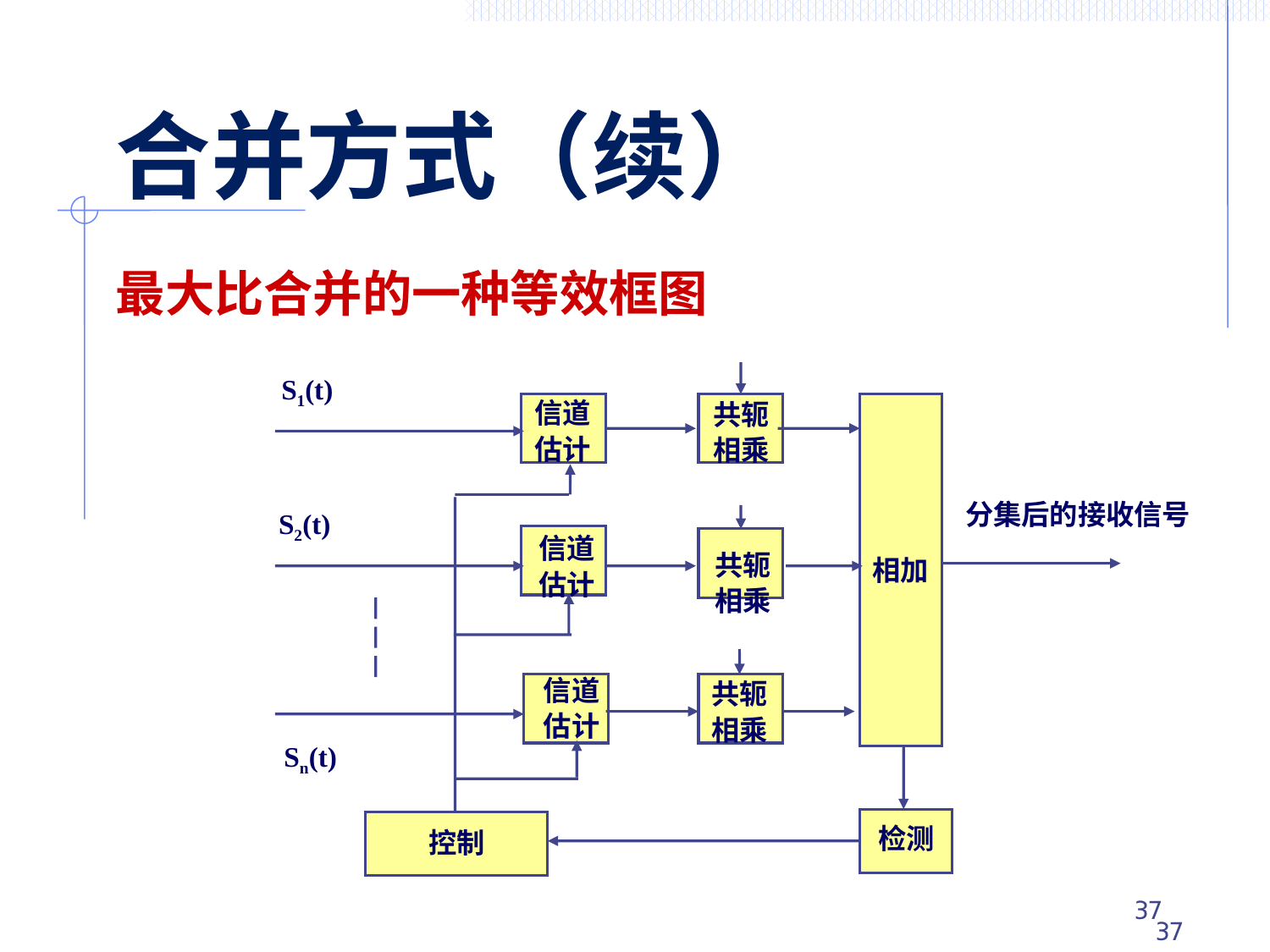

#
合并方式（续）

最大比合并的一种等效框图

S1(t)
信道
估计

相加
共轭
相乘

分集后的接收信号

S2(t)

共轭
相乘

共轭
相乘

Sn(t)

检测
控制

信道
估计
信道
估计
37
37